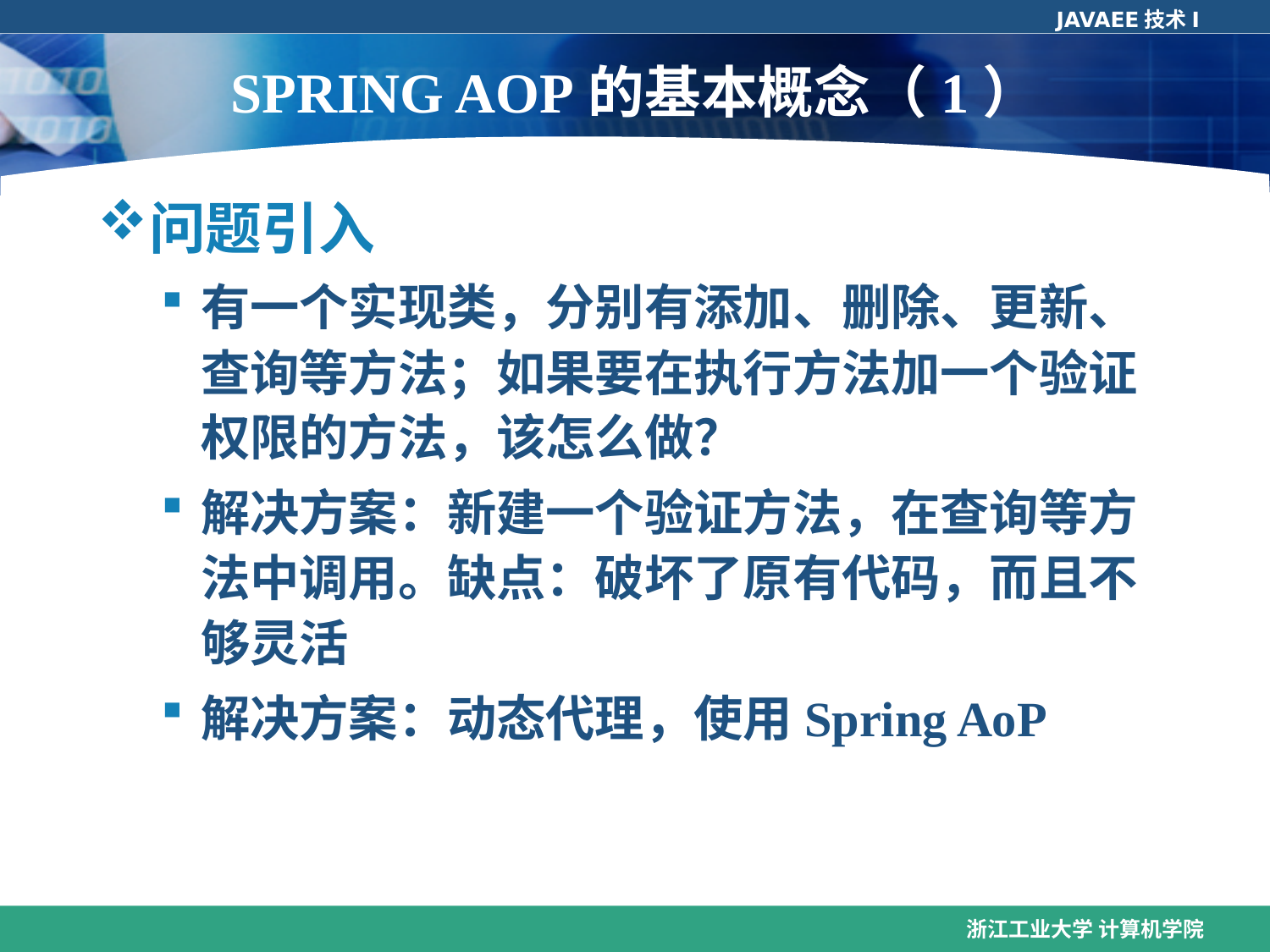

# SPRING AOP的基本概念（1）
问题引入
有一个实现类，分别有添加、删除、更新、查询等方法；如果要在执行方法加一个验证权限的方法，该怎么做？
解决方案：新建一个验证方法，在查询等方法中调用。缺点：破坏了原有代码，而且不够灵活
解决方案：动态代理，使用Spring AoP